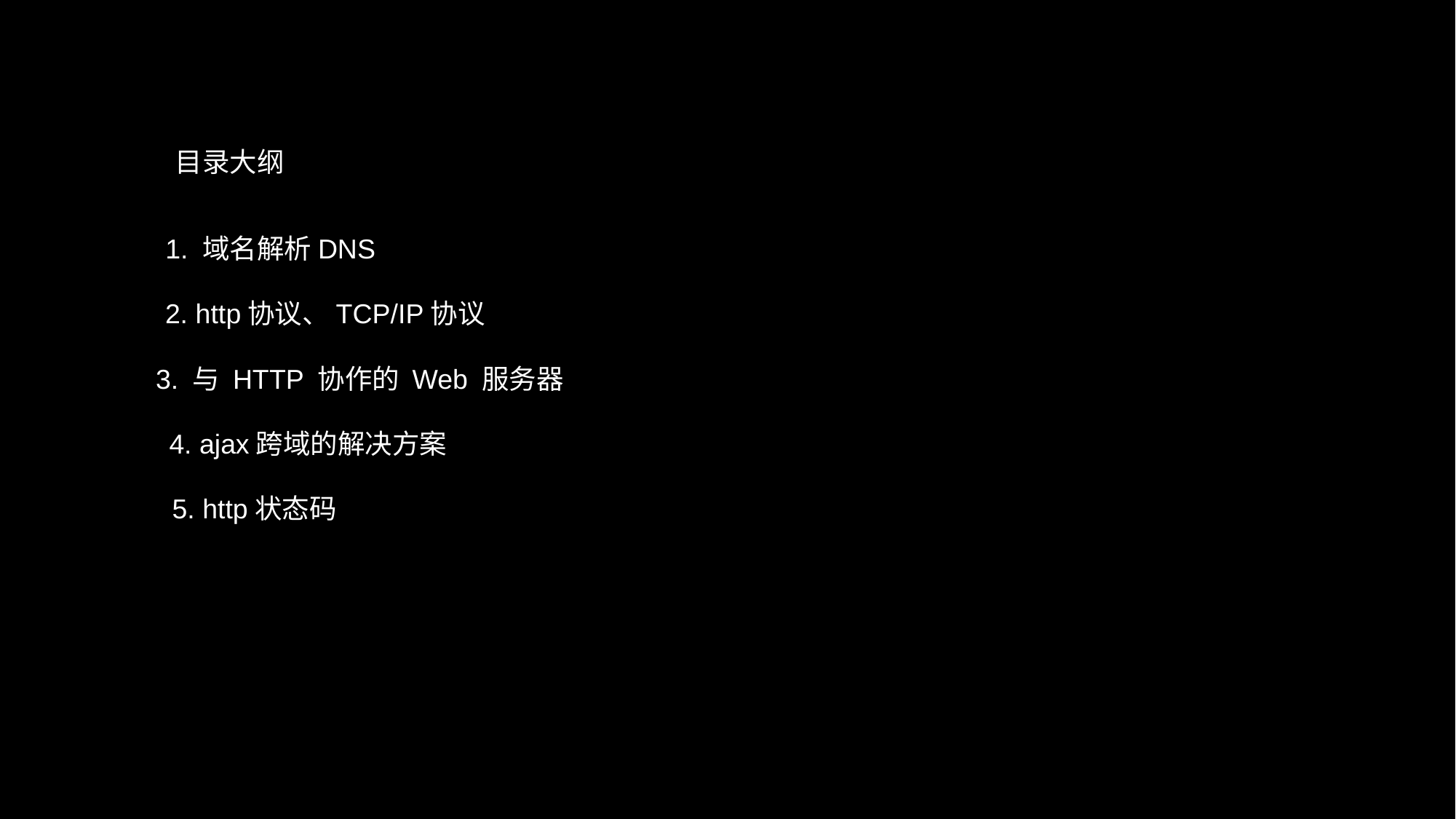

目录大纲
1. 域名解析DNS
2. http协议、TCP/IP协议
3. 与 HTTP 协作的 Web 服务器
4. ajax跨域的解决方案
5. http状态码